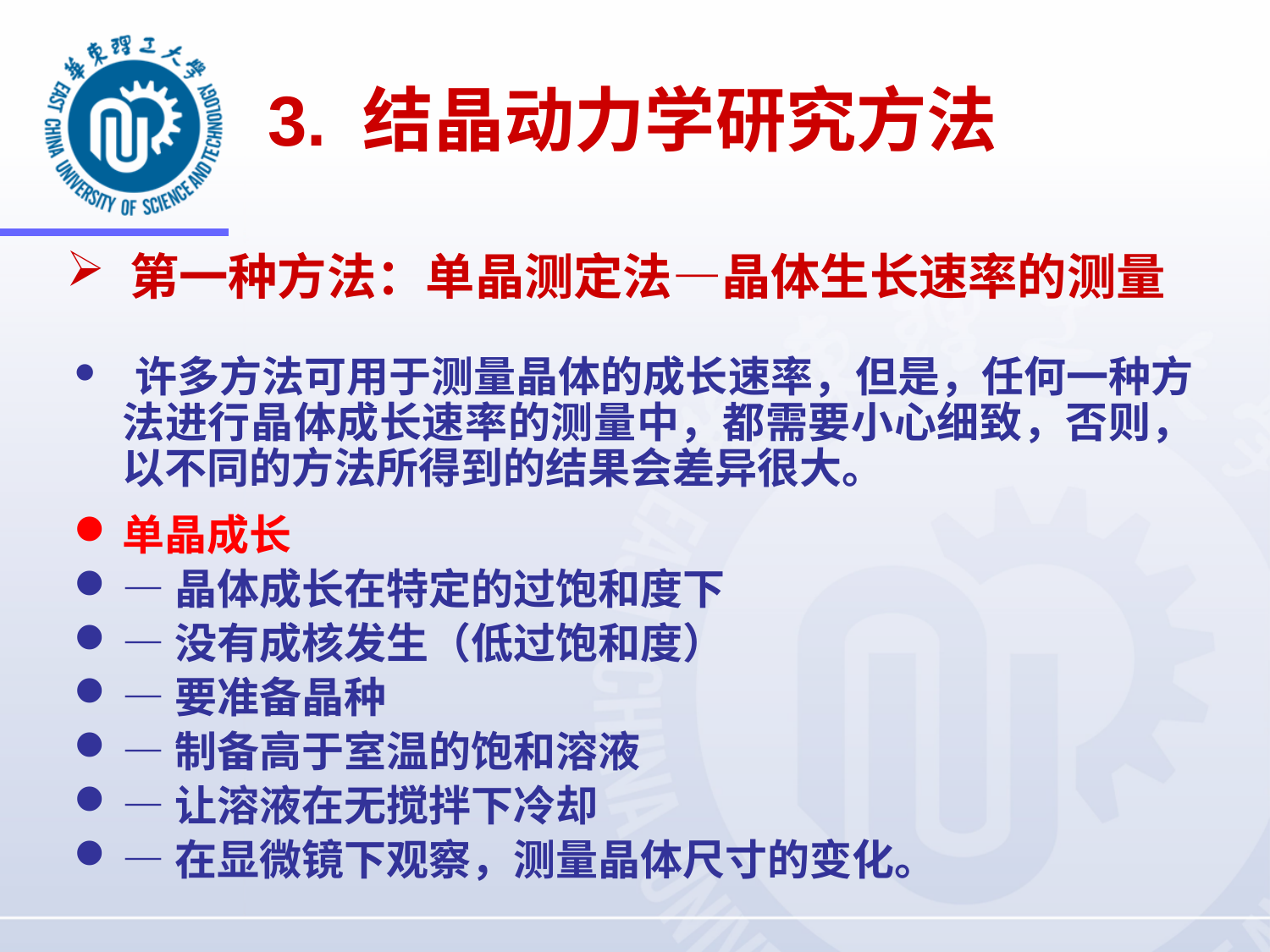

# 3. 结晶动力学研究方法
第一种方法：单晶测定法—晶体生长速率的测量
 许多方法可用于测量晶体的成长速率，但是，任何一种方法进行晶体成长速率的测量中，都需要小心细致，否则，以不同的方法所得到的结果会差异很大。
单晶成长
—晶体成长在特定的过饱和度下
—没有成核发生（低过饱和度）
—要准备晶种
—制备高于室温的饱和溶液
—让溶液在无搅拌下冷却
—在显微镜下观察，测量晶体尺寸的变化。